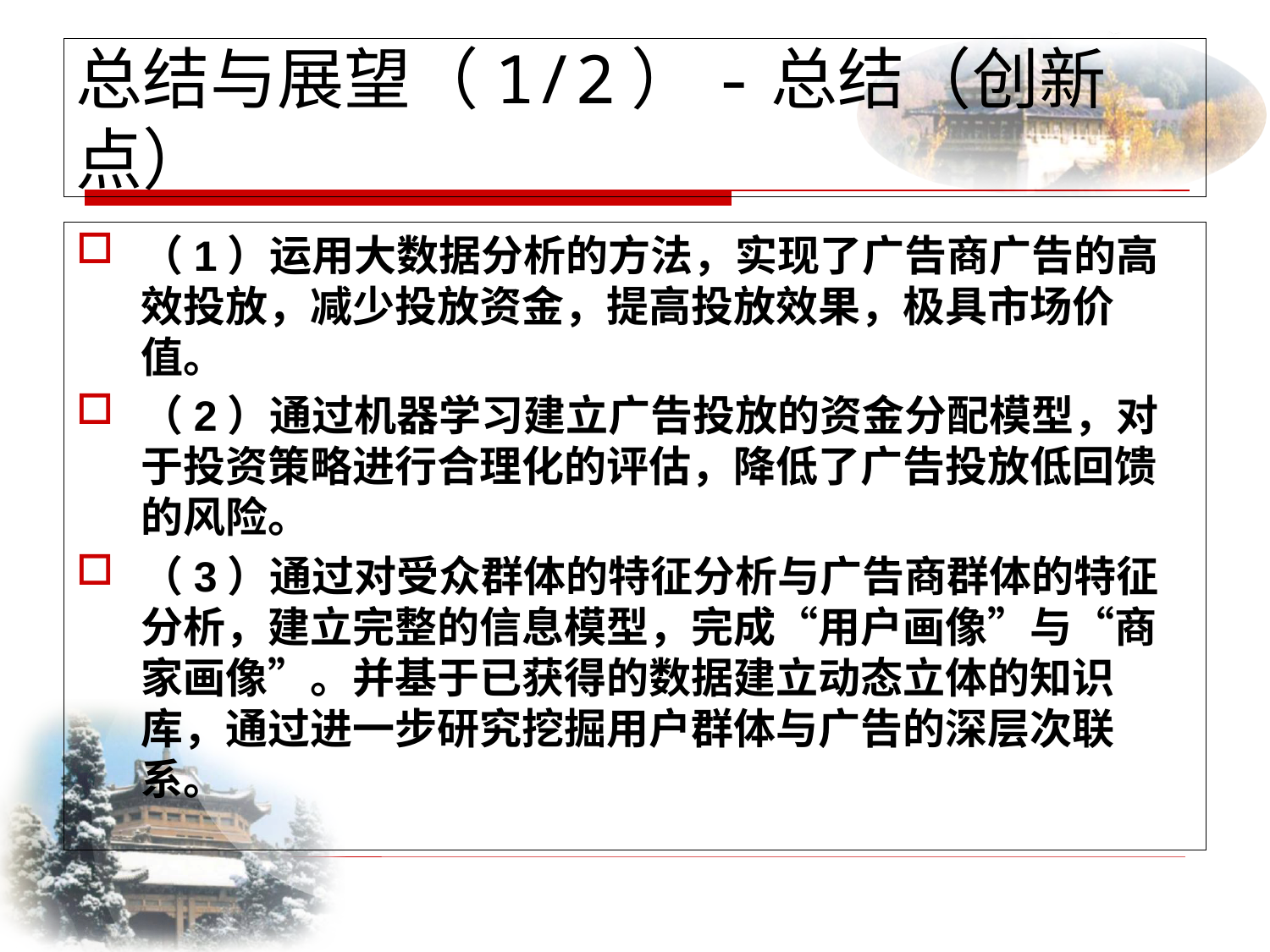

总结与展望（1/2）-总结（创新点）
（1）运用大数据分析的方法，实现了广告商广告的高效投放，减少投放资金，提高投放效果，极具市场价值。
（2）通过机器学习建立广告投放的资金分配模型，对于投资策略进行合理化的评估，降低了广告投放低回馈的风险。
（3）通过对受众群体的特征分析与广告商群体的特征分析，建立完整的信息模型，完成“用户画像”与“商家画像”。并基于已获得的数据建立动态立体的知识库，通过进一步研究挖掘用户群体与广告的深层次联系。